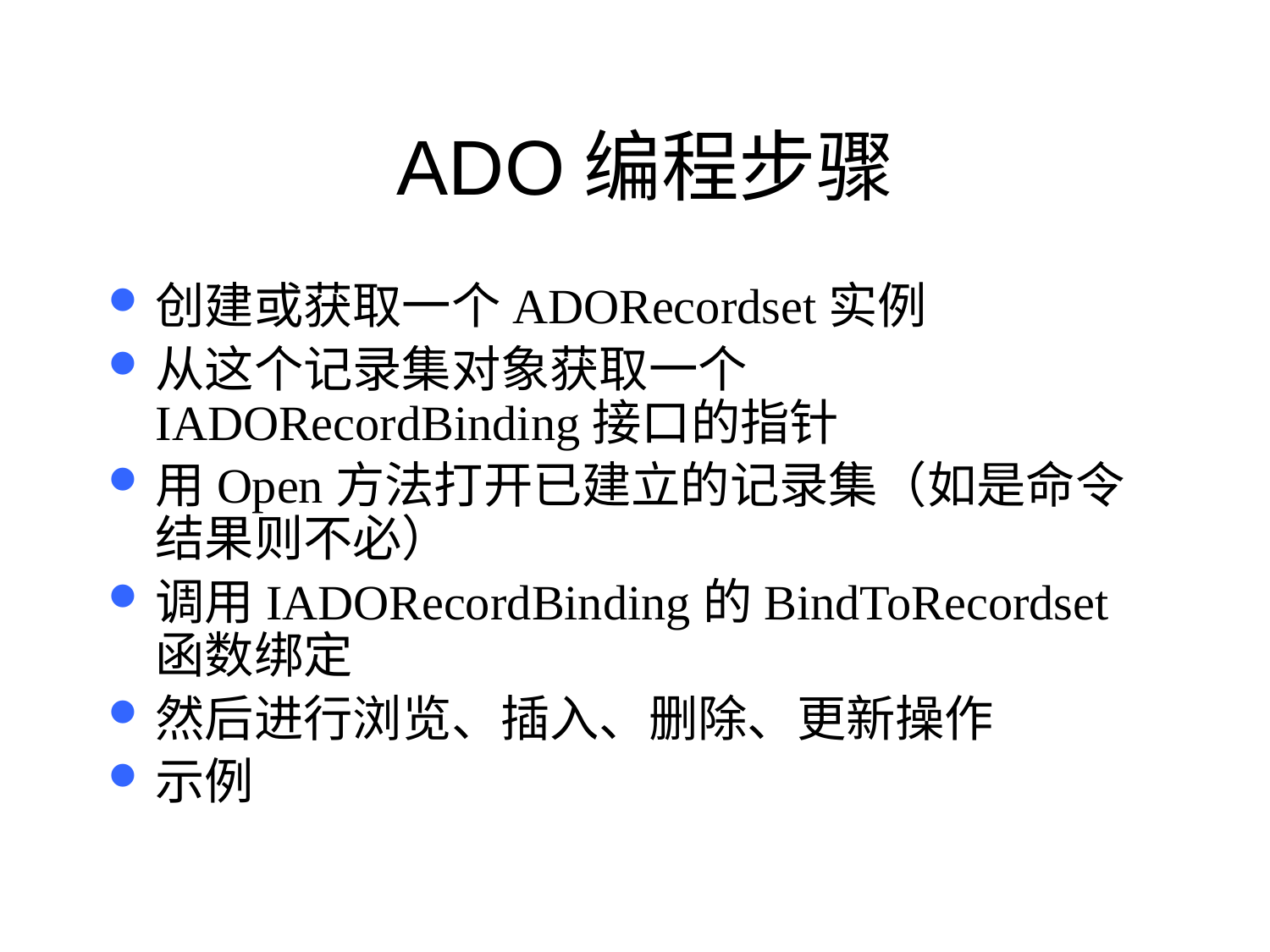

# ADO编程步骤
创建或获取一个ADORecordset实例
从这个记录集对象获取一个IADORecordBinding接口的指针
用Open方法打开已建立的记录集（如是命令结果则不必）
调用IADORecordBinding的BindToRecordset函数绑定
然后进行浏览、插入、删除、更新操作
示例
162